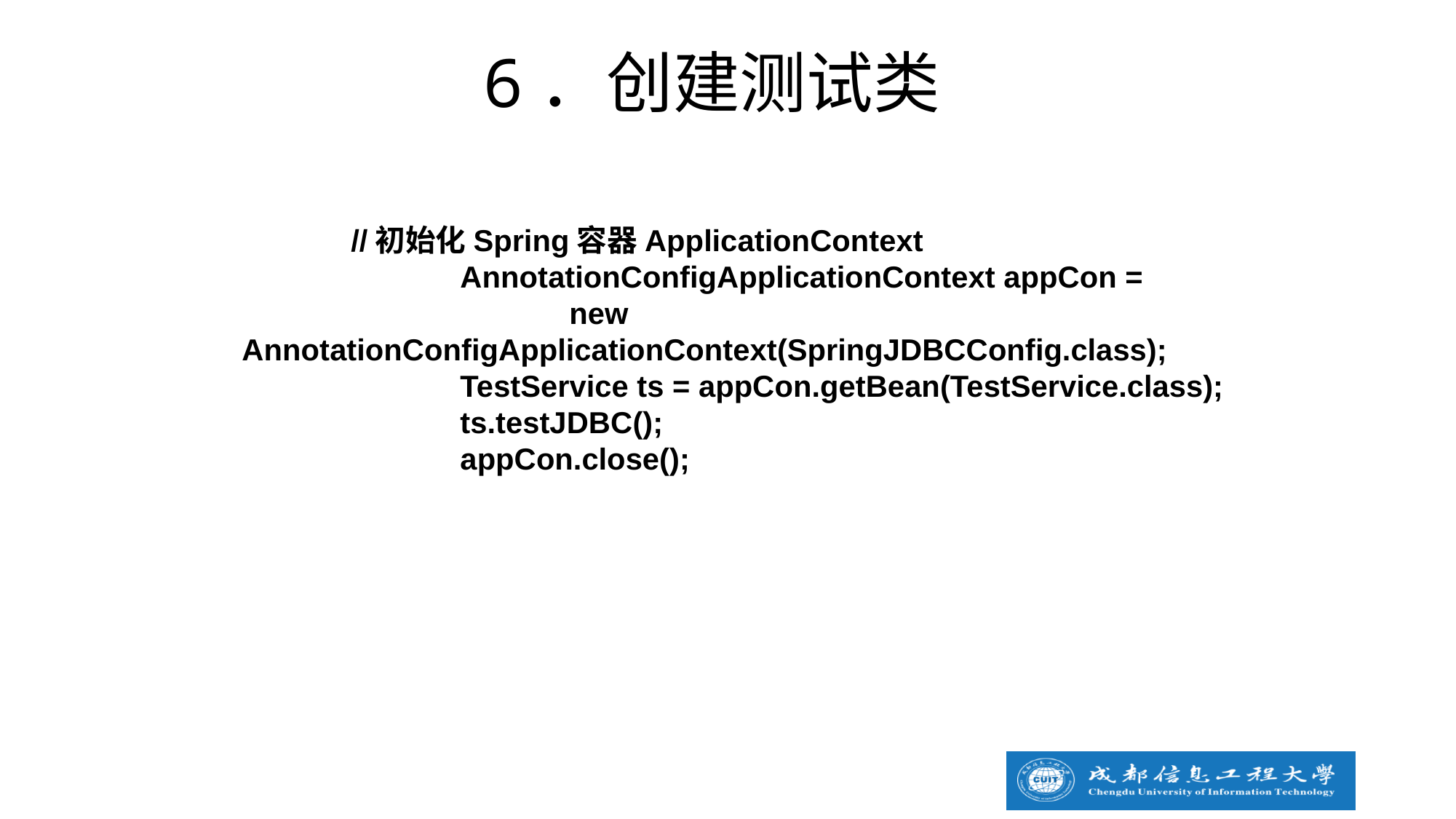

6．创建测试类
	//初始化Spring容器ApplicationContext
		AnnotationConfigApplicationContext appCon =
			new AnnotationConfigApplicationContext(SpringJDBCConfig.class);
		TestService ts = appCon.getBean(TestService.class);
		ts.testJDBC();
		appCon.close();